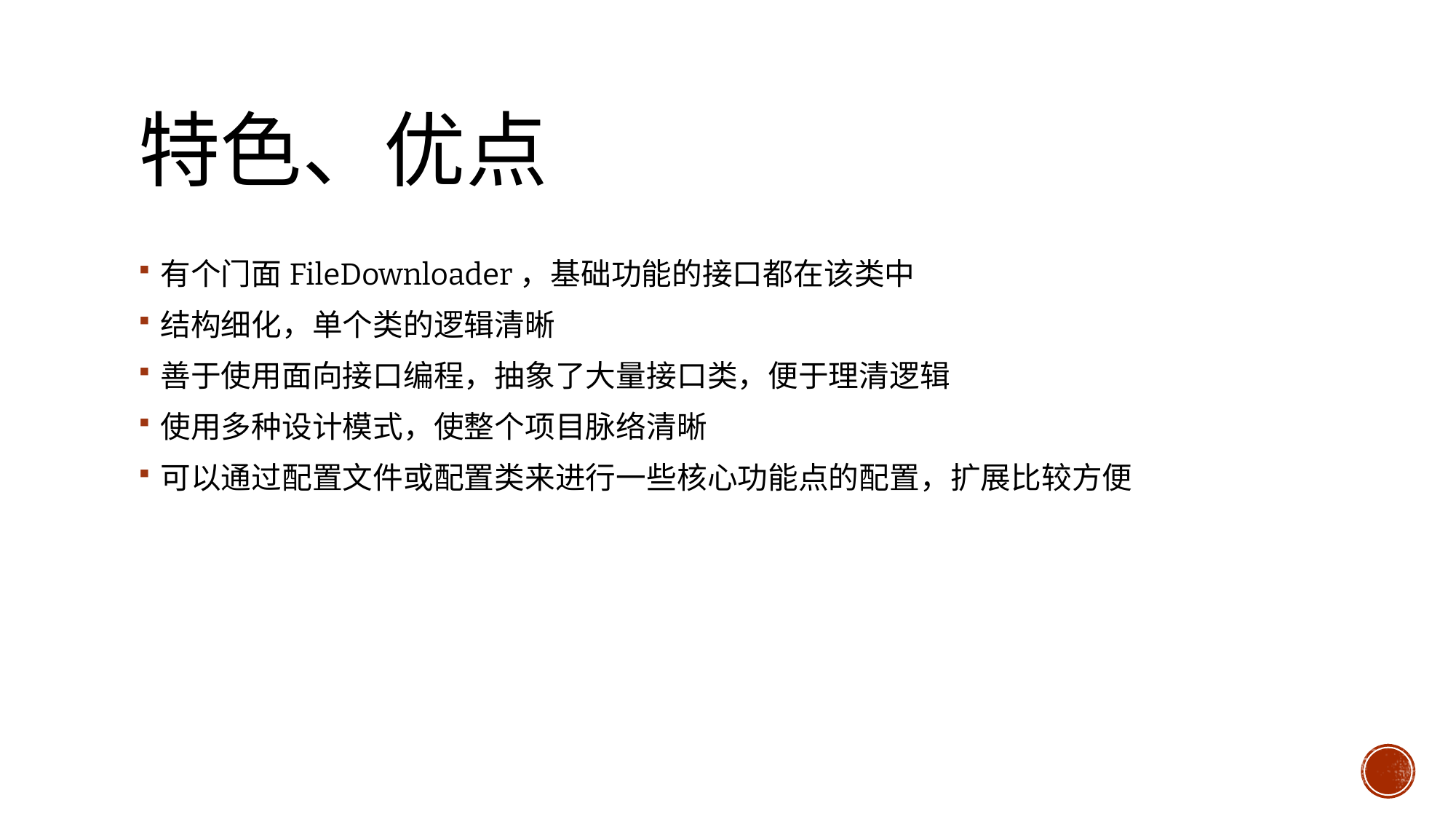

# 特色、优点
有个门面FileDownloader，基础功能的接口都在该类中
结构细化，单个类的逻辑清晰
善于使用面向接口编程，抽象了大量接口类，便于理清逻辑
使用多种设计模式，使整个项目脉络清晰
可以通过配置文件或配置类来进行一些核心功能点的配置，扩展比较方便